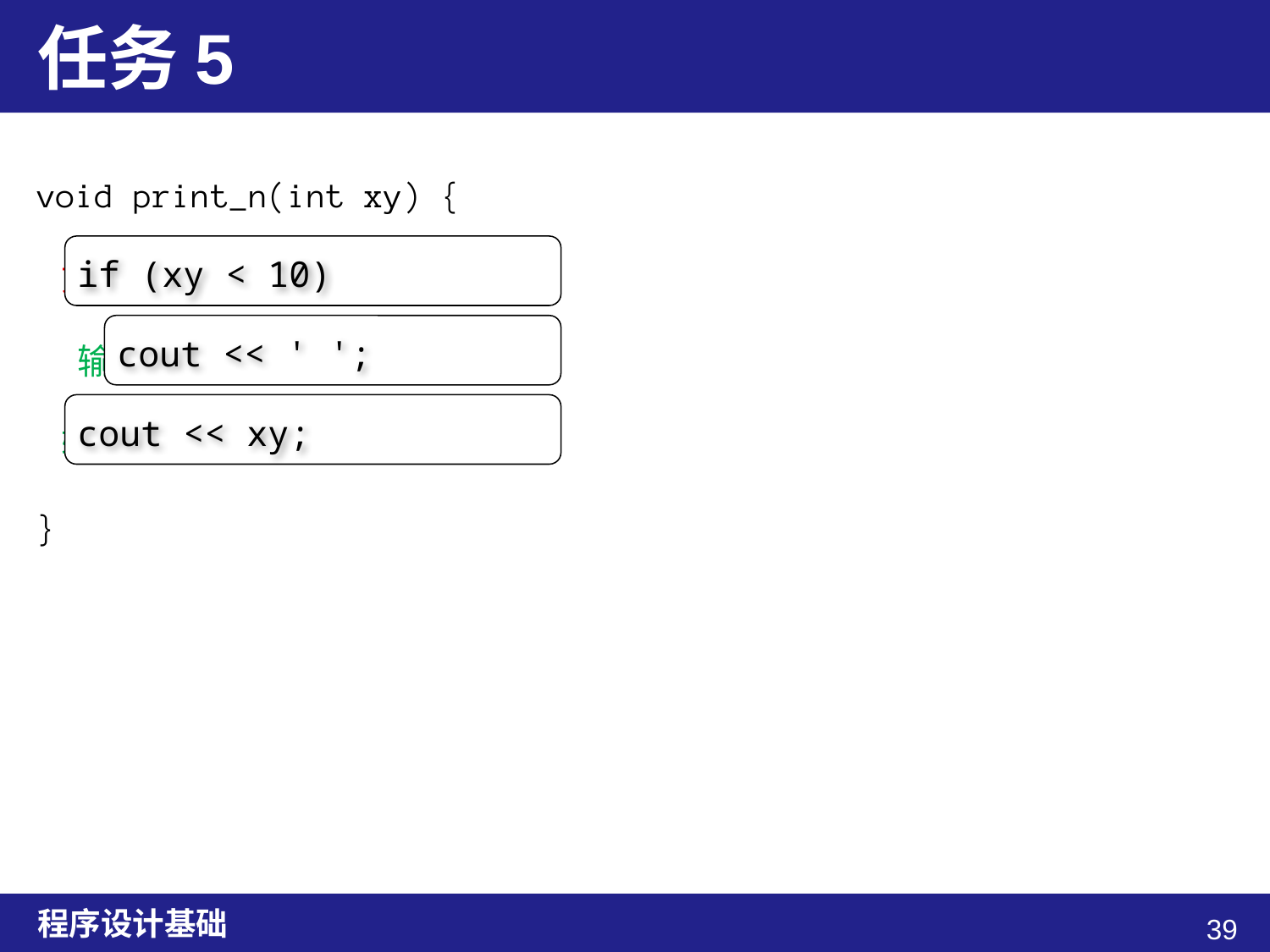

# 任务5
void print_n(int xy) {
  如果xy小于10
    输出空格
  输出xy
}

if (xy < 10)

cout << ' ';

cout << xy;